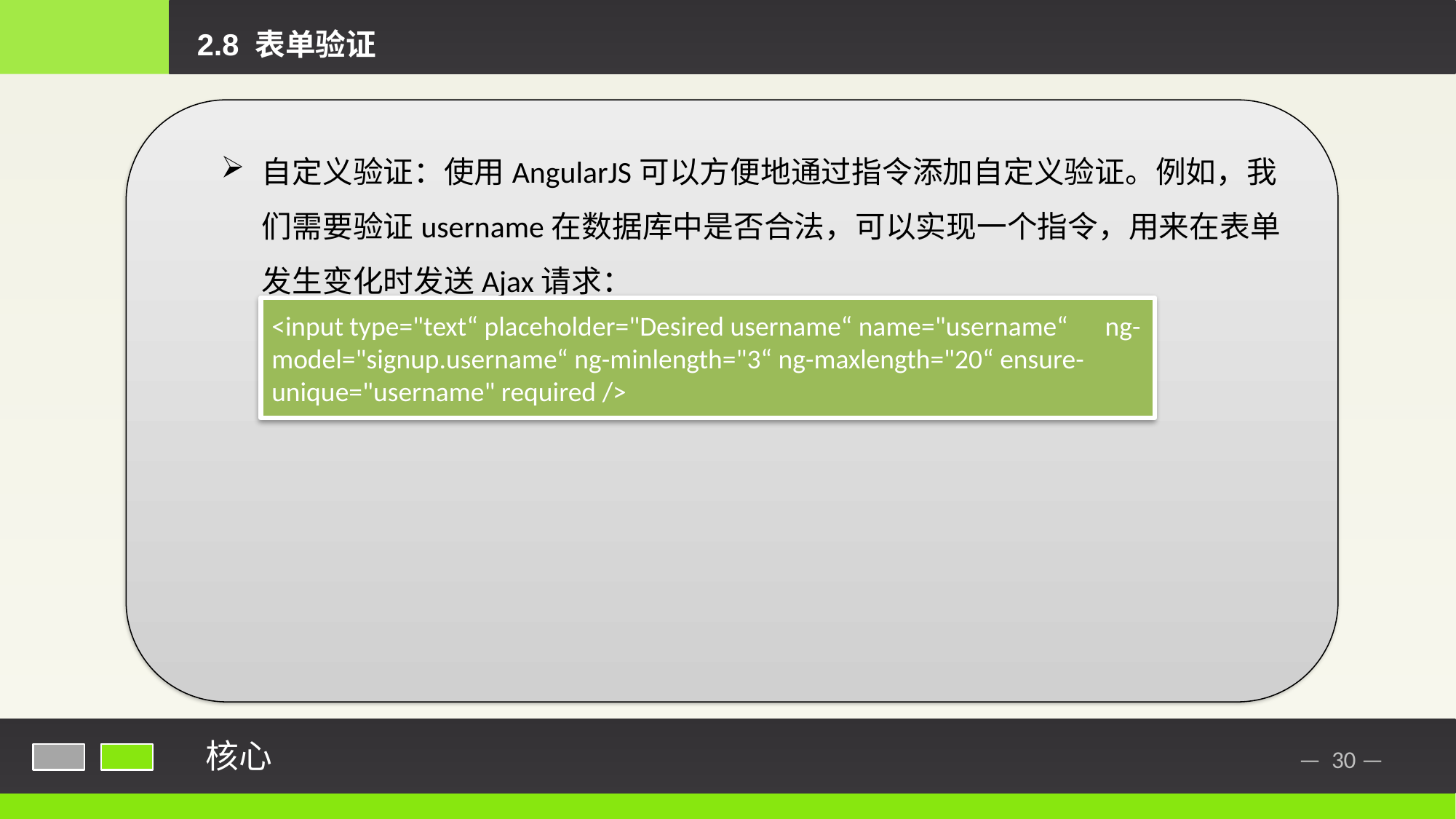

2.8 表单验证
自定义验证：使用AngularJS可以方便地通过指令添加自定义验证。例如，我们需要验证username在数据库中是否合法，可以实现一个指令，用来在表单发生变化时发送Ajax请求：

<input type="text“ placeholder="Desired username“ name="username“      ng-model="signup.username“ ng-minlength="3“ ng-maxlength="20“ ensure-unique="username" required />